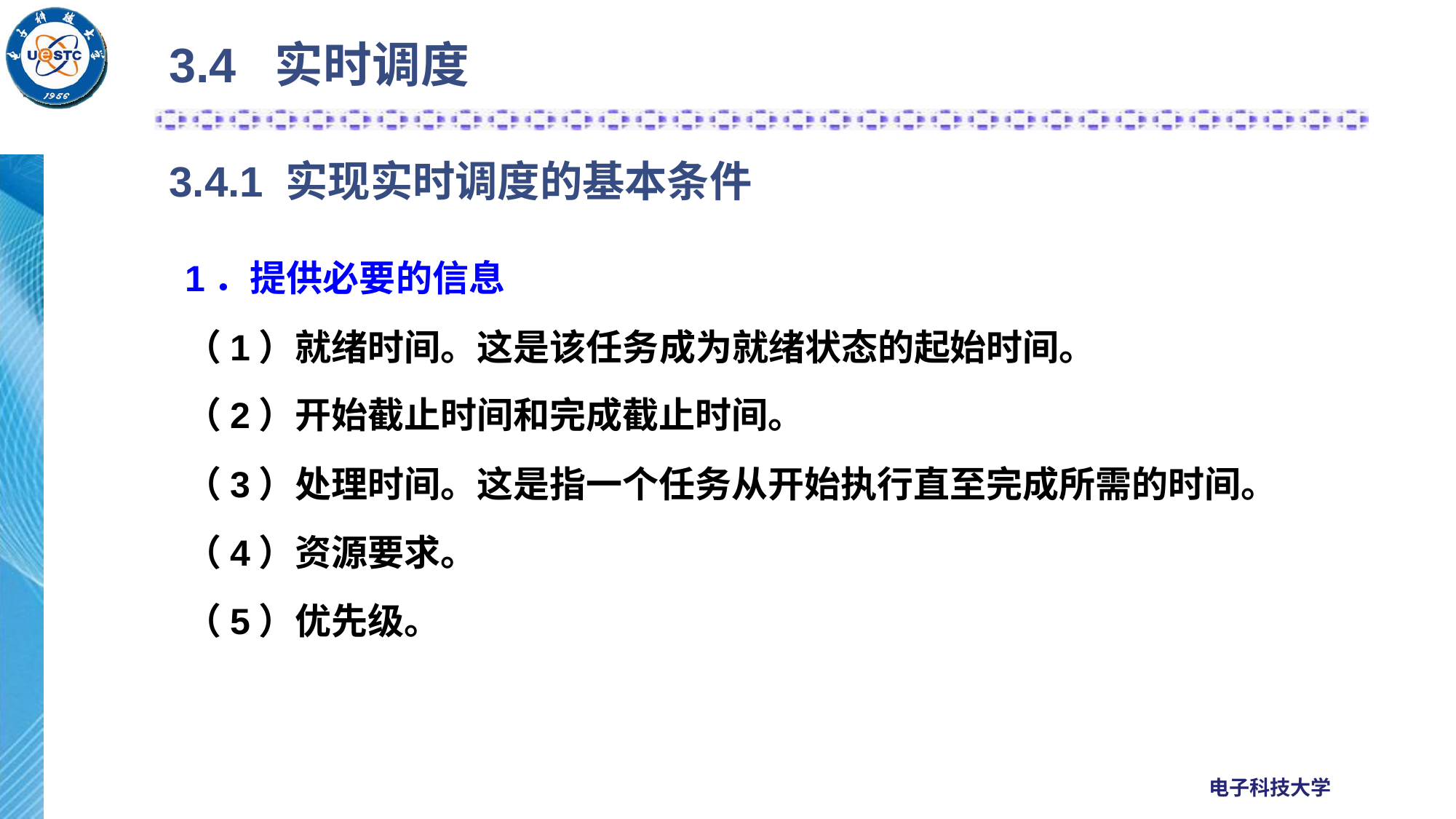

3.4  实时调度
# 3.4.1 实现实时调度的基本条件
1．提供必要的信息
（1）就绪时间。这是该任务成为就绪状态的起始时间。
（2）开始截止时间和完成截止时间。
（3）处理时间。这是指一个任务从开始执行直至完成所需的时间。
（4）资源要求。
（5）优先级。